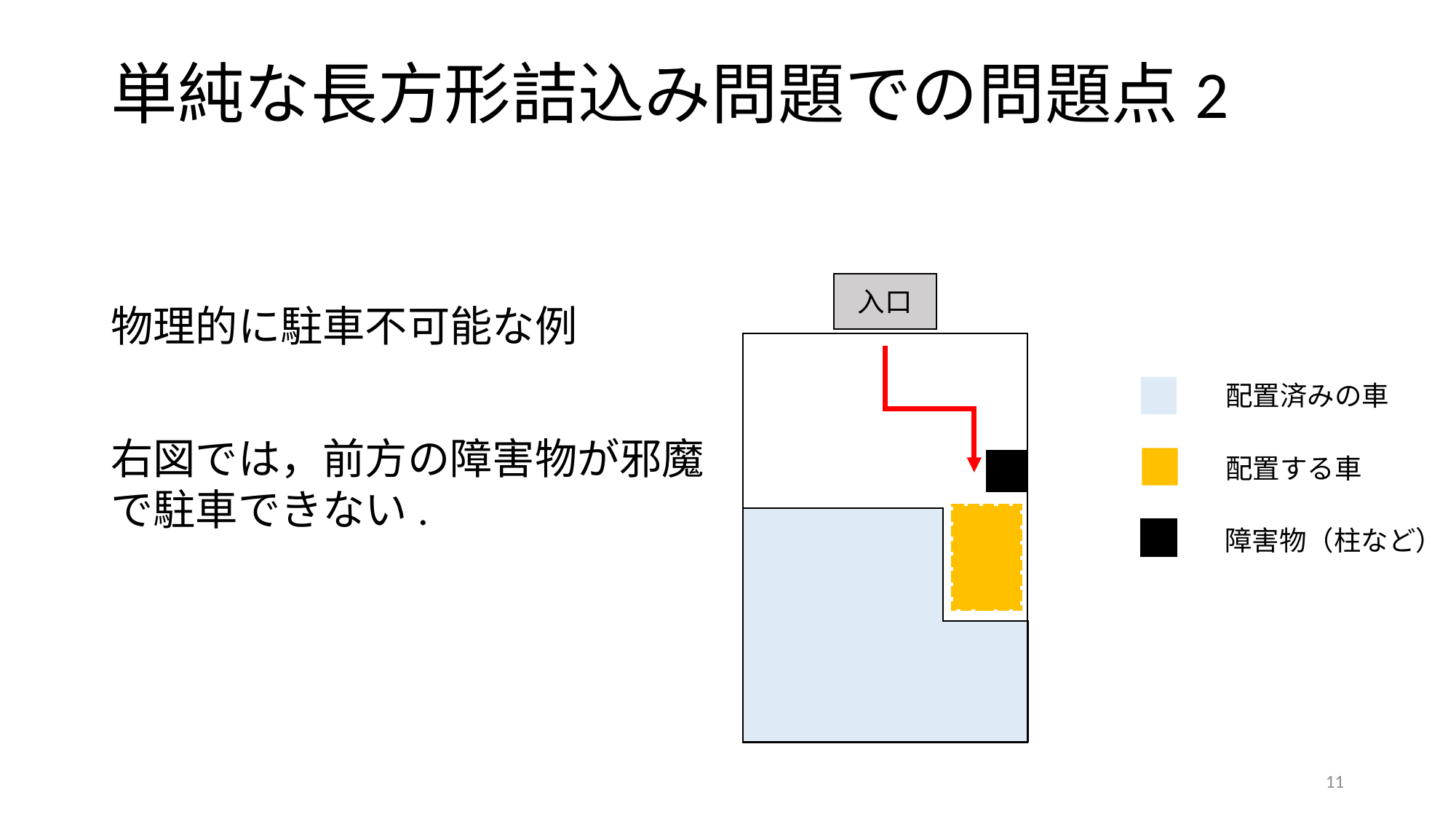

単純な長方形詰込み問題での問題点2
入口
物理的に駐車不可能な例

右図では，前方の障害物が邪魔で駐車できない.

配置済みの車

配置する車

障害物（柱など）

11